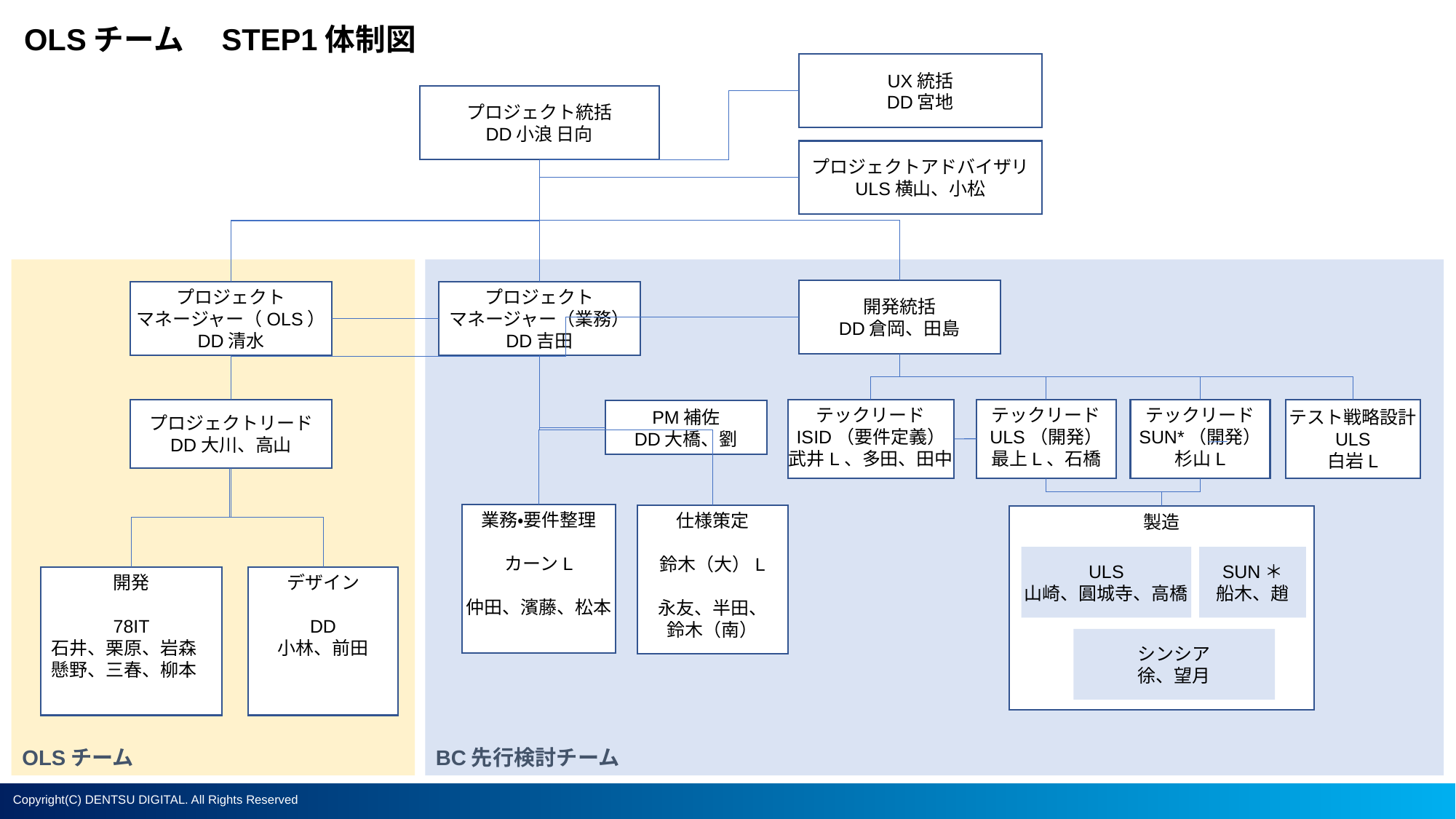

OLSチーム　STEP1体制図
UX統括
DD宮地
プロジェクト統括
DD小浪 日向
プロジェクトアドバイザリ
ULS横山、小松
OLSチーム
BC先行検討チーム
開発統括
DD倉岡、田島
プロジェクト
マネージャー（OLS）
DD清水
プロジェクト
マネージャー（業務）
DD吉田
プロジェクトリード
DD大川、高山
テスト戦略設計
ULS
白岩L
テックリード
ULS（開発）
最上L、石橋
テックリード
SUN*（開発）
杉山L
テックリード
ISID（要件定義）
武井L、多田、田中
PM補佐
DD大橋、劉
業務・要件整理

カーンL

仲田、濱藤、松本
仕様策定

鈴木（大）L

永友、半田、
鈴木（南）
製造

ULS
山崎、圓城寺、高橋
SUN＊
船木、趙
開発

78IT
石井、栗原、岩森
懸野、三春、柳本

デザイン

DD
小林、前田
シンシア
徐、望月